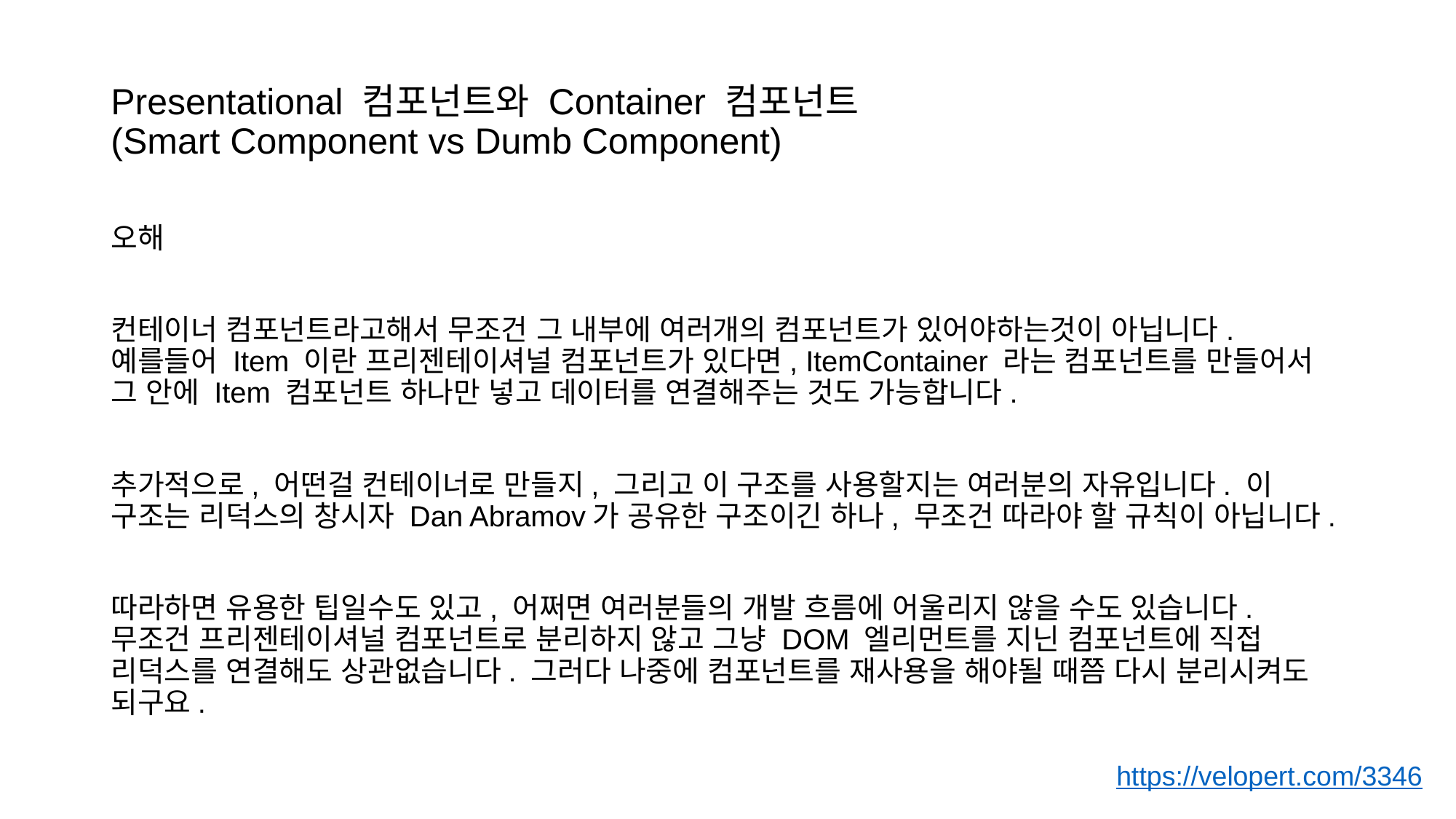

# Presentational 컴포넌트와 Container 컴포넌트 (Smart Component vs Dumb Component)
오해

컨테이너 컴포넌트라고해서 무조건 그 내부에 여러개의 컴포넌트가 있어야하는것이 아닙니다. 예를들어 Item 이란 프리젠테이셔널 컴포넌트가 있다면, ItemContainer 라는 컴포넌트를 만들어서 그 안에 Item 컴포넌트 하나만 넣고 데이터를 연결해주는 것도 가능합니다.

추가적으로, 어떤걸 컨테이너로 만들지, 그리고 이 구조를 사용할지는 여러분의 자유입니다. 이 구조는 리덕스의 창시자 Dan Abramov가 공유한 구조이긴 하나, 무조건 따라야 할 규칙이 아닙니다.

따라하면 유용한 팁일수도 있고, 어쩌면 여러분들의 개발 흐름에 어울리지 않을 수도 있습니다. 무조건 프리젠테이셔널 컴포넌트로 분리하지 않고 그냥 DOM 엘리먼트를 지닌 컴포넌트에 직접 리덕스를 연결해도 상관없습니다. 그러다 나중에 컴포넌트를 재사용을 해야될 때쯤 다시 분리시켜도 되구요.

https://velopert.com/3346